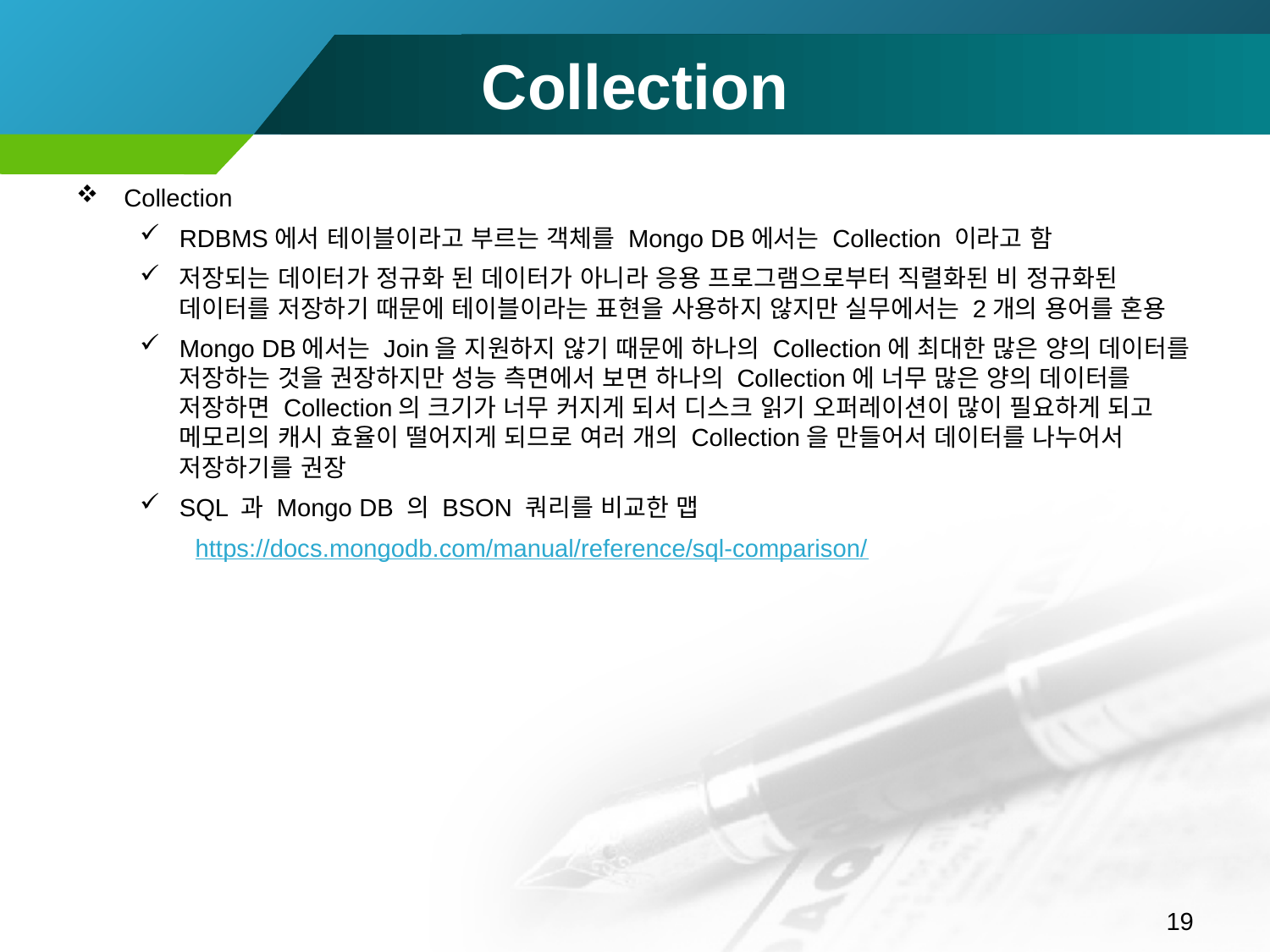

# Collection
Collection
RDBMS에서 테이블이라고 부르는 객체를 Mongo DB에서는 Collection 이라고 함
저장되는 데이터가 정규화 된 데이터가 아니라 응용 프로그램으로부터 직렬화된 비 정규화된 데이터를 저장하기 때문에 테이블이라는 표현을 사용하지 않지만 실무에서는 2개의 용어를 혼용
Mongo DB에서는 Join을 지원하지 않기 때문에 하나의 Collection에 최대한 많은 양의 데이터를 저장하는 것을 권장하지만 성능 측면에서 보면 하나의 Collection에 너무 많은 양의 데이터를 저장하면 Collection의 크기가 너무 커지게 되서 디스크 읽기 오퍼레이션이 많이 필요하게 되고 메모리의 캐시 효율이 떨어지게 되므로 여러 개의 Collection을 만들어서 데이터를 나누어서 저장하기를 권장
SQL 과 Mongo DB 의 BSON 쿼리를 비교한 맵
https://docs.mongodb.com/manual/reference/sql-comparison/
19